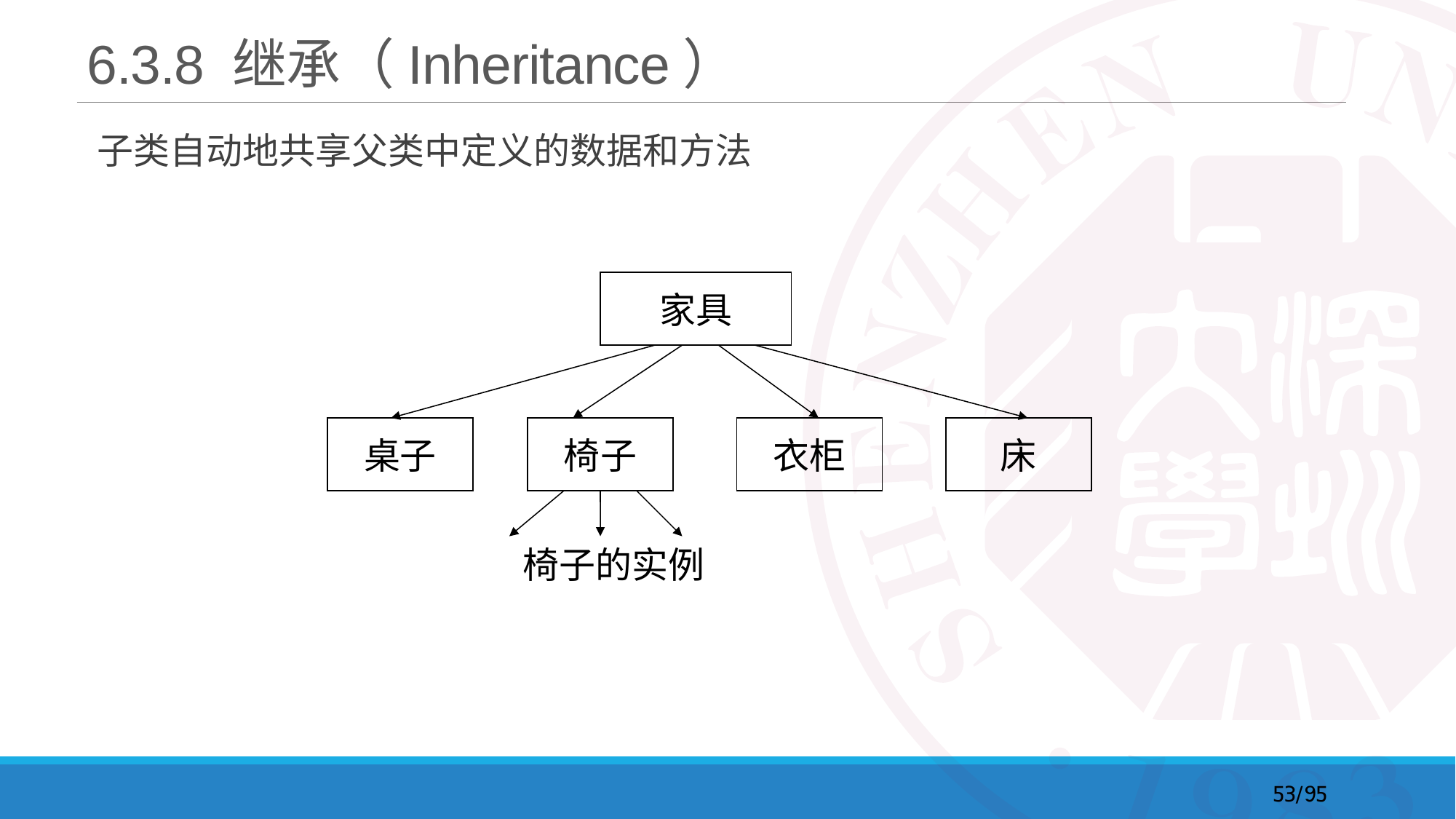

# 6.3.8 继承（Inheritance）
子类自动地共享父类中定义的数据和方法

家具

桌子
椅子
衣柜
床

椅子的实例
53/95